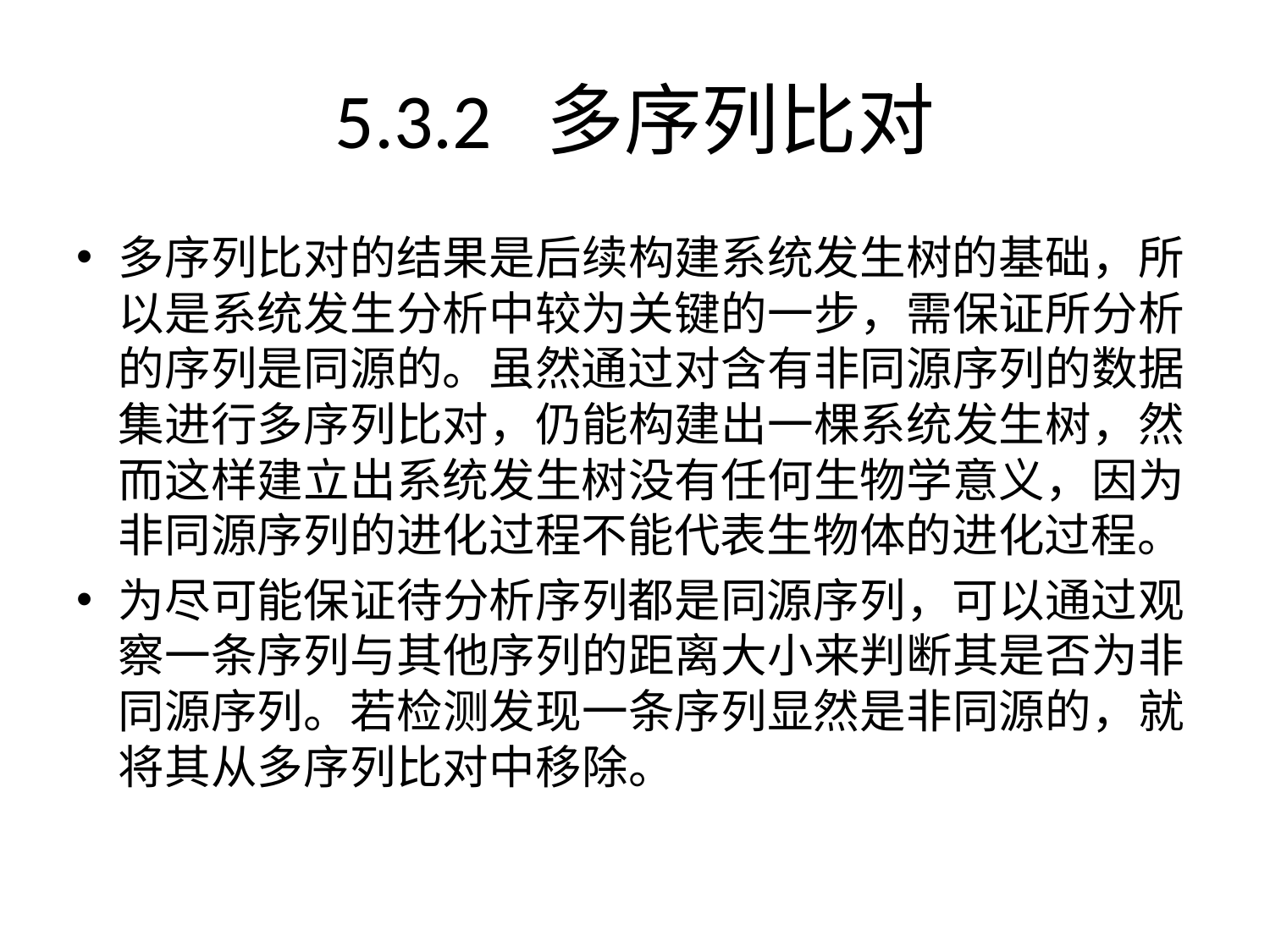

# 5.3.2  多序列比对
多序列比对的结果是后续构建系统发生树的基础，所以是系统发生分析中较为关键的一步，需保证所分析的序列是同源的。虽然通过对含有非同源序列的数据集进行多序列比对，仍能构建出一棵系统发生树，然而这样建立出系统发生树没有任何生物学意义，因为非同源序列的进化过程不能代表生物体的进化过程。
为尽可能保证待分析序列都是同源序列，可以通过观察一条序列与其他序列的距离大小来判断其是否为非同源序列。若检测发现一条序列显然是非同源的，就将其从多序列比对中移除。